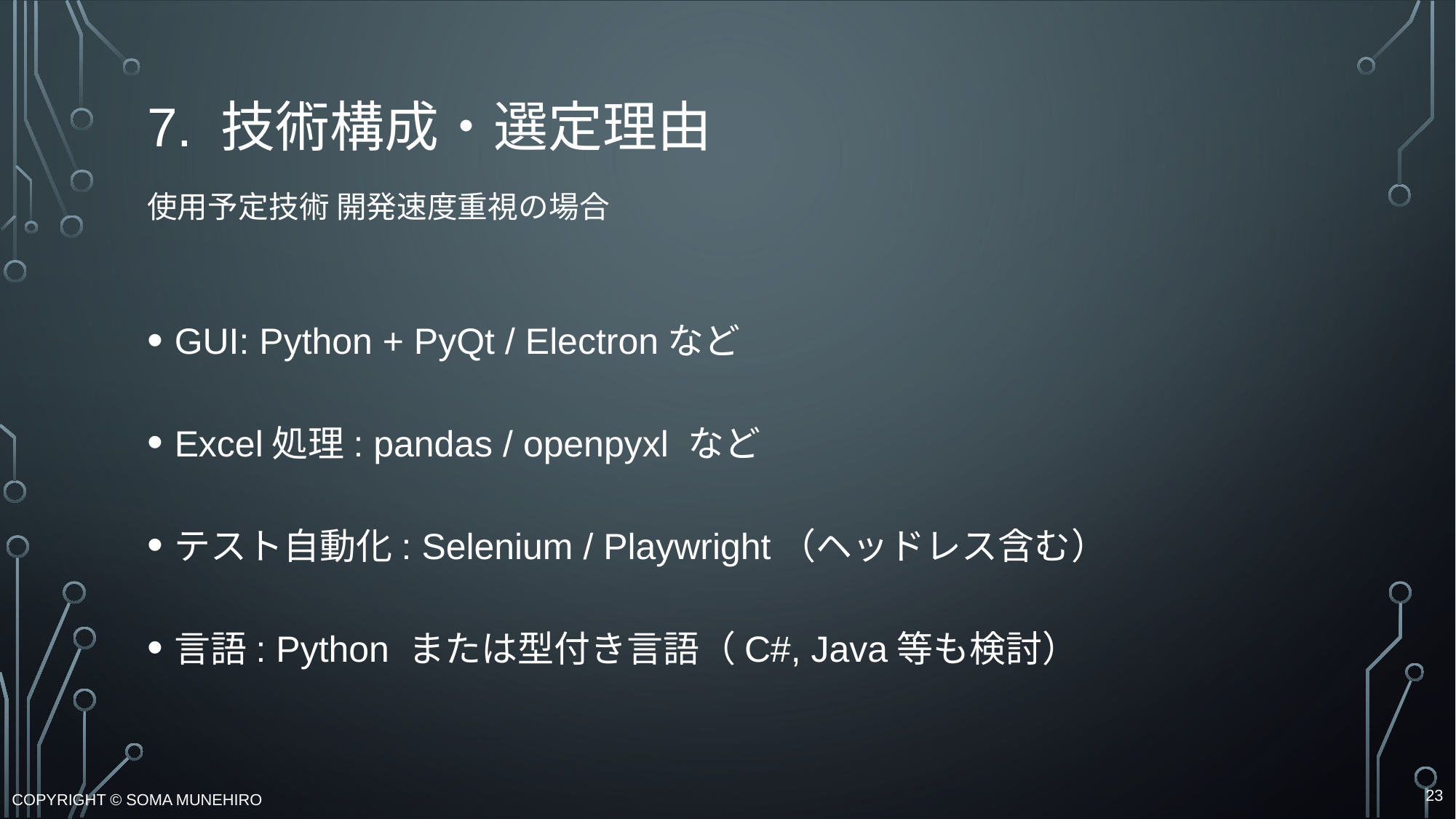

# 7. 技術構成・選定理由 使用予定技術 開発速度重視の場合
GUI: Python + PyQt / Electronなど
Excel処理: pandas / openpyxl など
テスト自動化: Selenium / Playwright（ヘッドレス含む）
言語: Python または型付き言語（C#, Java等も検討）
23
Copyright © Soma Munehiro